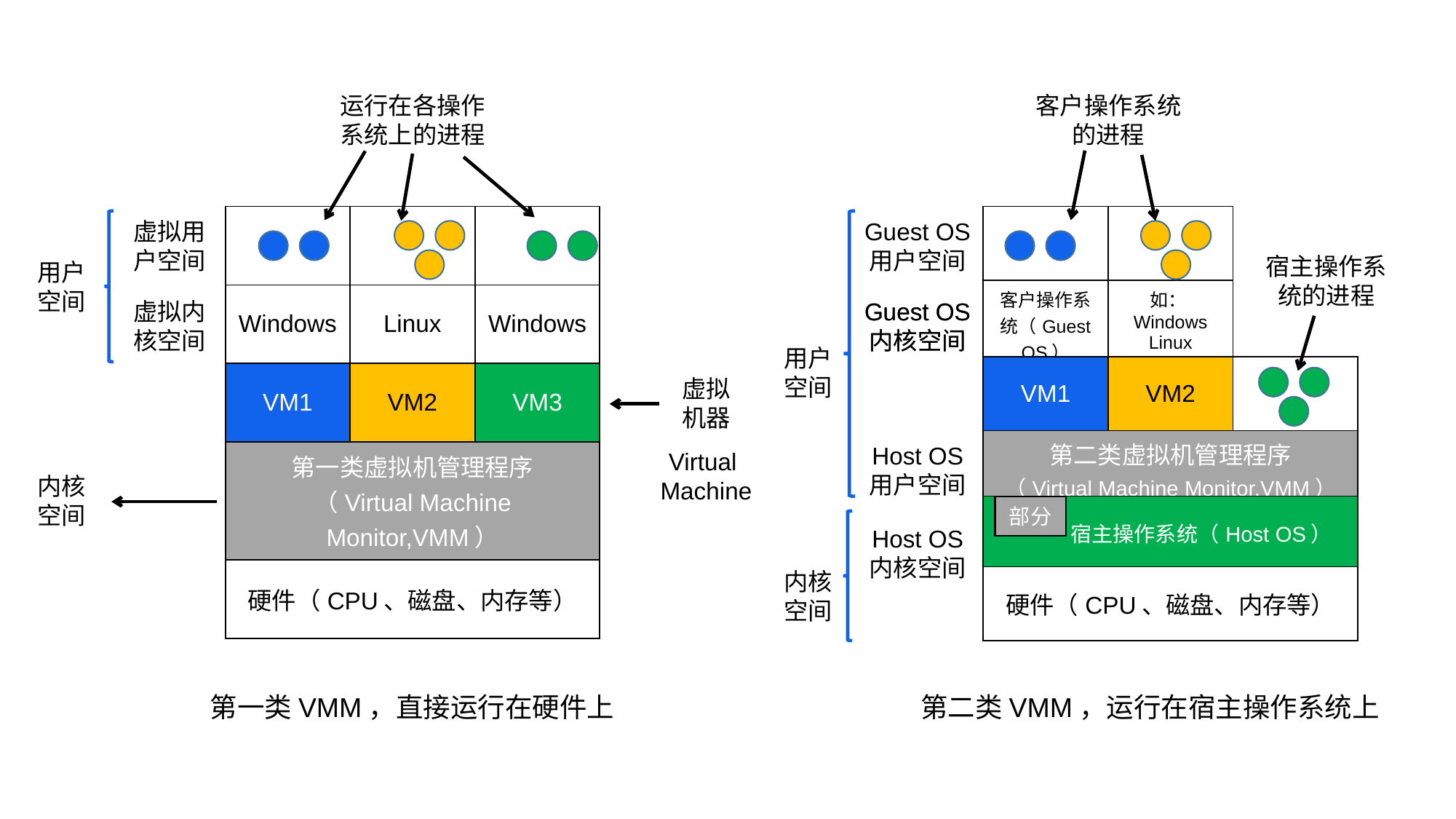

运行在各操作
系统上的进程
客户操作系统
的进程
|  |  |  |
| --- | --- | --- |
| Windows | Linux | Windows |
| VM1 | VM2 | VM3 |
| 第一类虚拟机管理程序 （Virtual Machine Monitor,VMM） |  |  |
| 硬件（CPU、磁盘、内存等） |  |  |
|  |  |  |
| --- | --- | --- |
| 客户操作系统（Guest OS） | 如：Windows Linux |  |
| VM1 | VM2 |  |
| 第二类虚拟机管理程序 （Virtual Machine Monitor,VMM） |  |  |
| 宿主操作系统（Host OS） |  |  |
| 硬件（CPU、磁盘、内存等） |  |  |

虚拟用
户空间

Guest OS
用户空间

宿主操作系统的进程

用户
空间
虚拟内
核空间
Guest OS
内核空间
Guest OS
内核空间
用户
空间

虚拟
机器

Host OS
用户空间
Virtual
Machine
内核
空间
部分

Host OS
内核空间
内核
空间
第一类VMM，直接运行在硬件上
第二类VMM，运行在宿主操作系统上